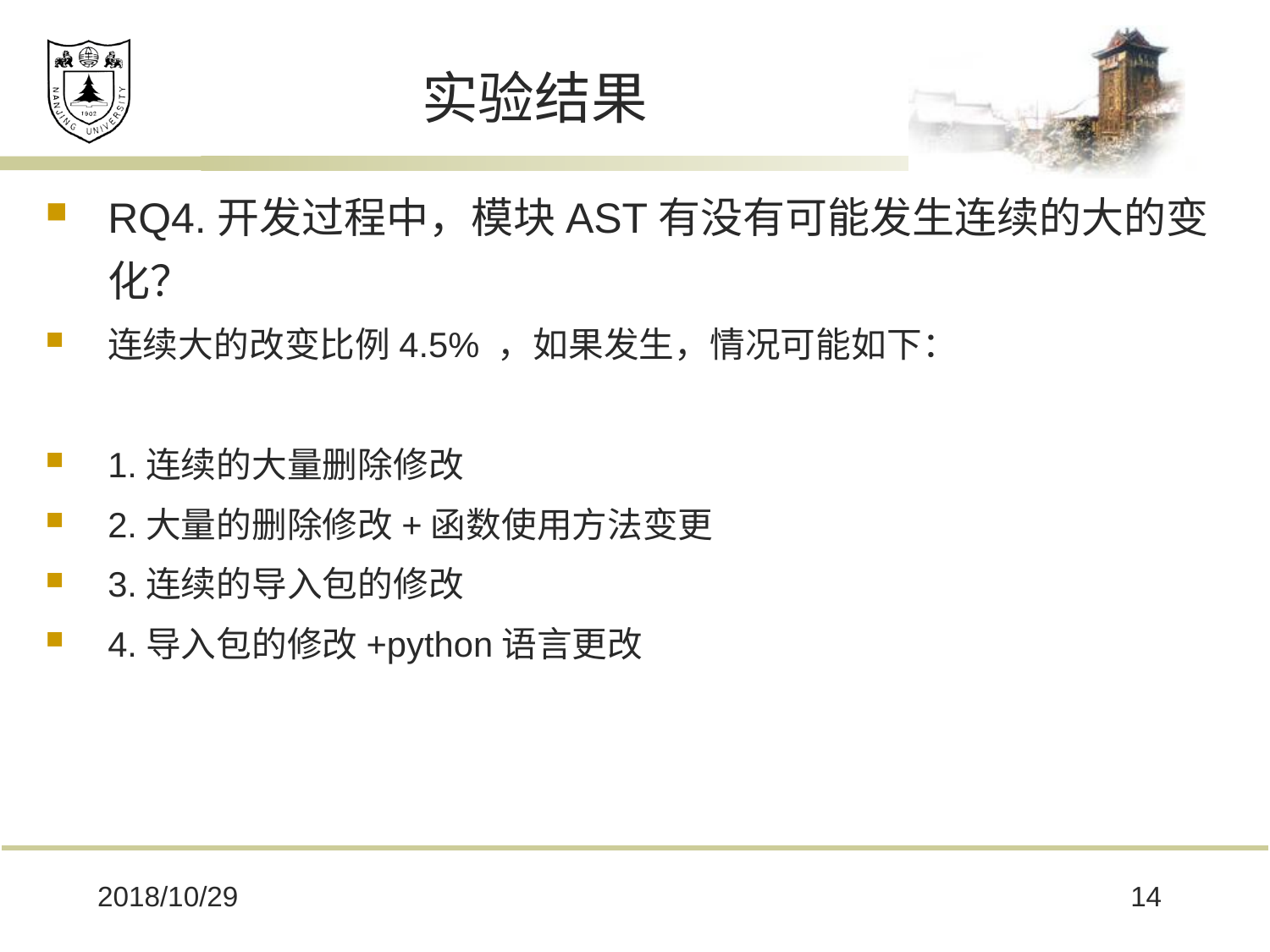

# 实验结果
RQ4.开发过程中，模块AST有没有可能发生连续的大的变化？
连续大的改变比例4.5% ，如果发生，情况可能如下：

1.连续的大量删除修改
2.大量的删除修改+函数使用方法变更
3.连续的导入包的修改
4.导入包的修改+python语言更改

2018/10/29
14